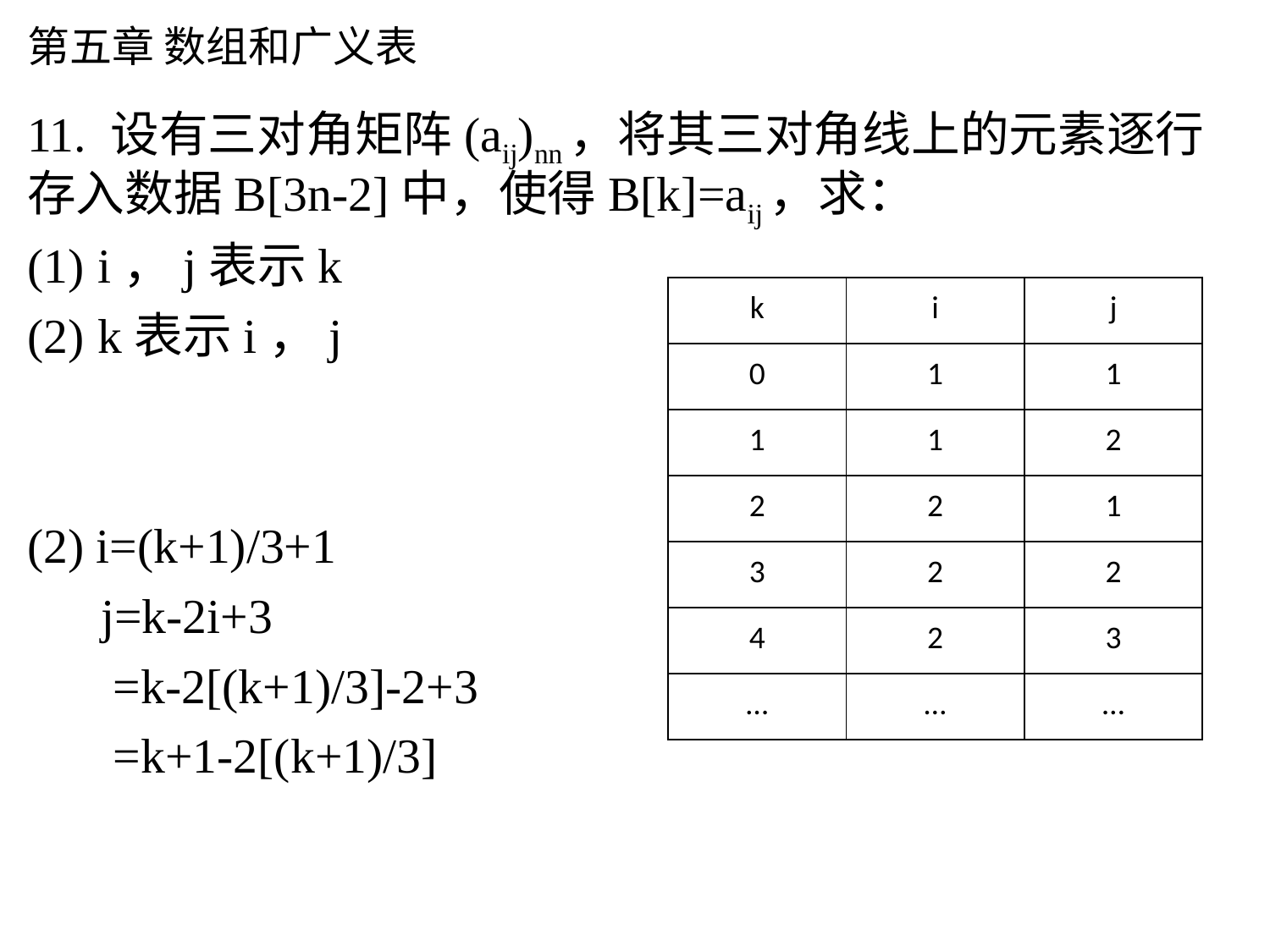

| a | a |  |  |  |  |  |  |  |
| --- | --- | --- | --- | --- | --- | --- | --- | --- |
| a | a | a |  |  |  |  |  |  |
|  | a | a | a |  |  |  |  |  |
|  |  | a | a | a |  |  |  |  |
|  |  |  | a | a | a |  |  |  |
|  |  |  |  | a | a | a |  |  |
|  |  |  |  |  | a | a | a |  |
|  |  |  |  |  |  | a | a | a |
|  |  |  |  |  |  |  | a | a |
# 第五章 数组和广义表
11. 设有三对角矩阵(aij)nn，将其三对角线上的元素逐行存入数据B[3n-2]中，使得B[k]=aij，求：
i，j表示k
k表示i，j

(2) i=(k+1)/3+1
      j=k-2i+3
       =k-2[(k+1)/3]-2+3
       =k+1-2[(k+1)/3]

| k | i | j |
| --- | --- | --- |
| 0 | 1 | 1 |
| 1 | 1 | 2 |
| 2 | 2 | 1 |
| 3 | 2 | 2 |
| 4 | 2 | 3 |
| … | … | … |